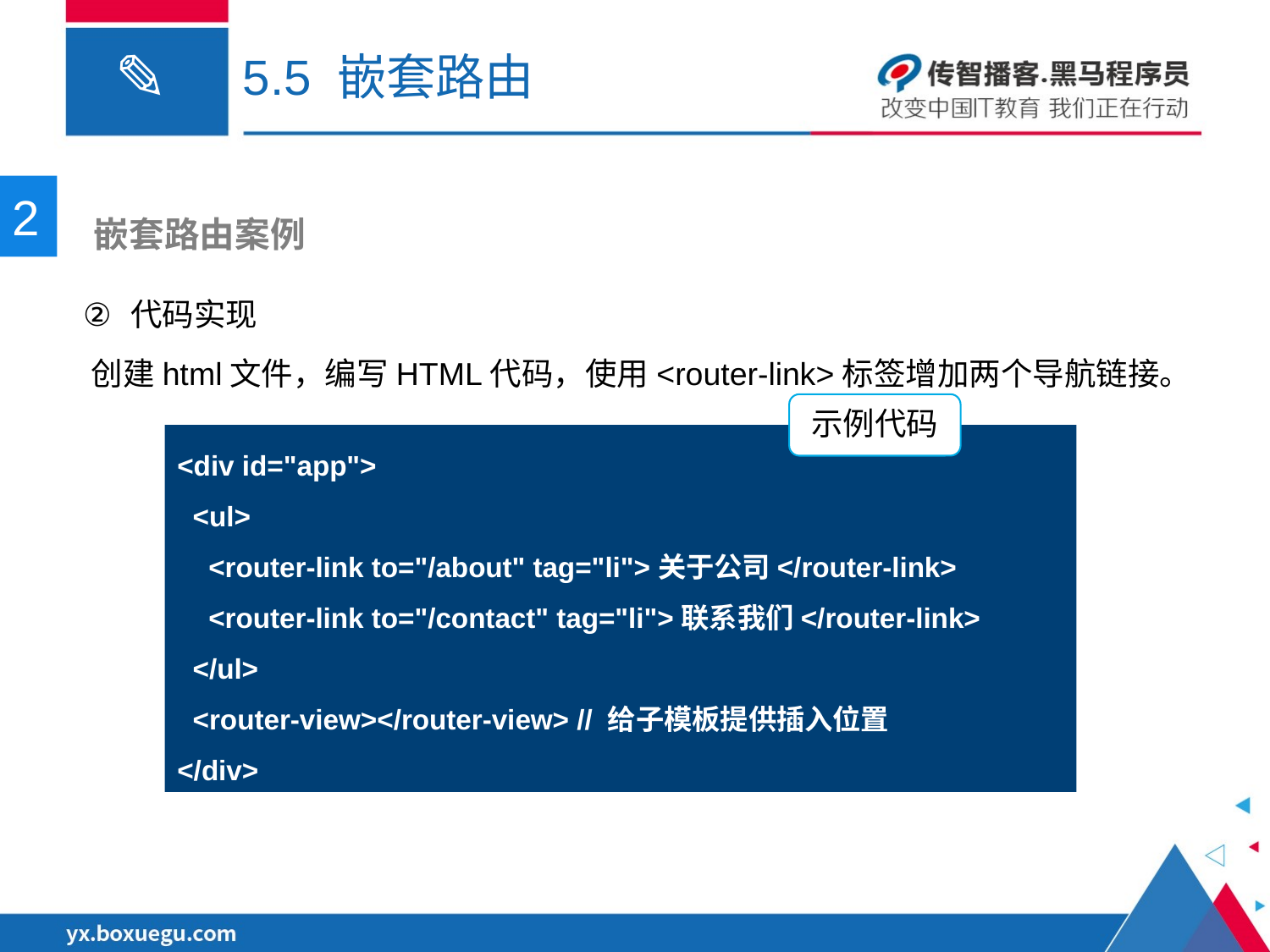

# 5.5 嵌套路由

2
  嵌套路由案例
代码实现
创建html文件，编写HTML代码，使用<router-link>标签增加两个导航链接。
示例代码
<div id="app">
  <ul>
    <router-link to="/about" tag="li">关于公司</router-link>
    <router-link to="/contact" tag="li">联系我们</router-link>
  </ul>
  <router-view></router-view> // 给子模板提供插入位置
</div>